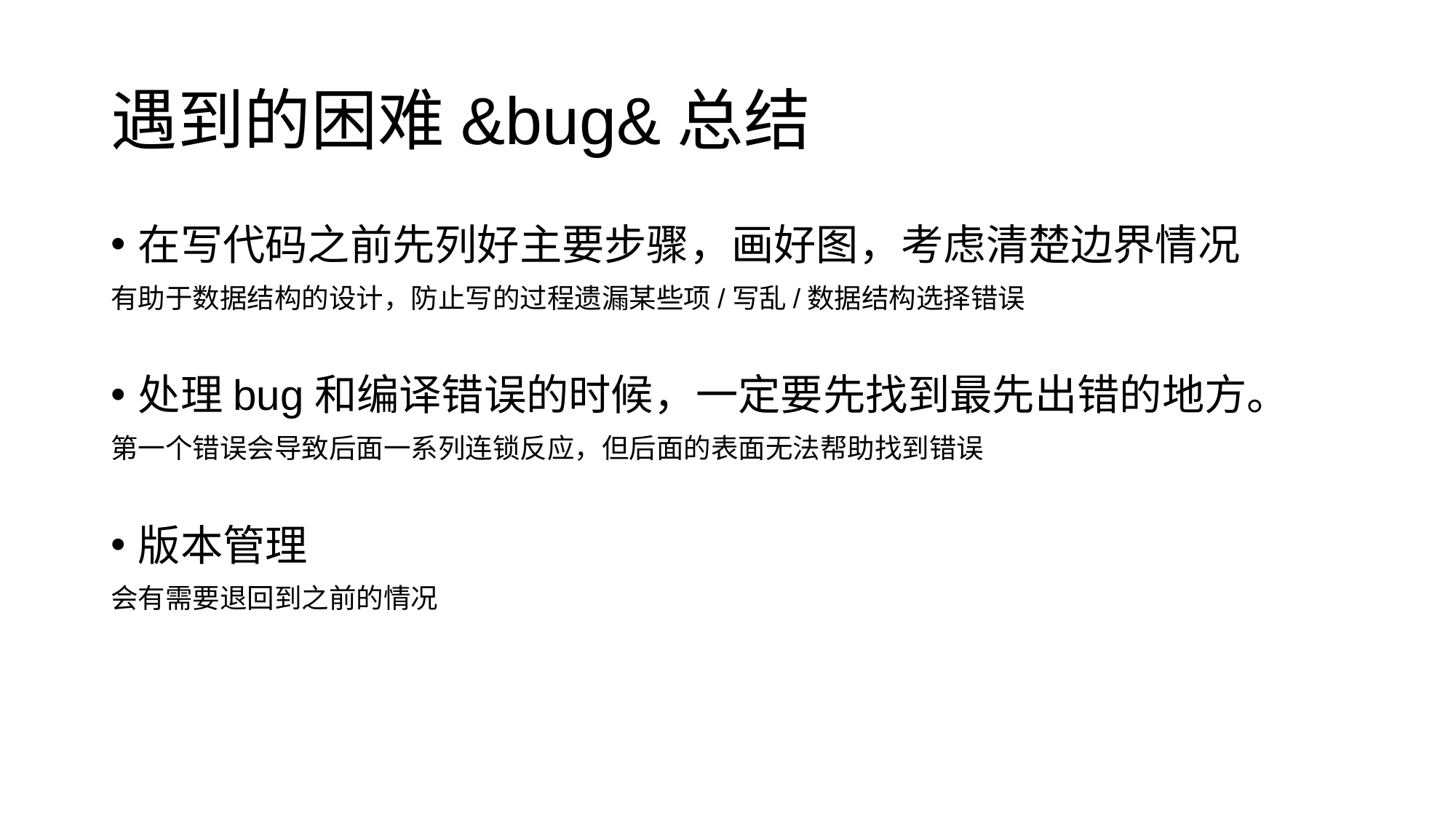

# 遇到的困难&bug&总结
在写代码之前先列好主要步骤，画好图，考虑清楚边界情况
有助于数据结构的设计，防止写的过程遗漏某些项/写乱/数据结构选择错误

处理bug和编译错误的时候，一定要先找到最先出错的地方。
第一个错误会导致后面一系列连锁反应，但后面的表面无法帮助找到错误

版本管理
会有需要退回到之前的情况